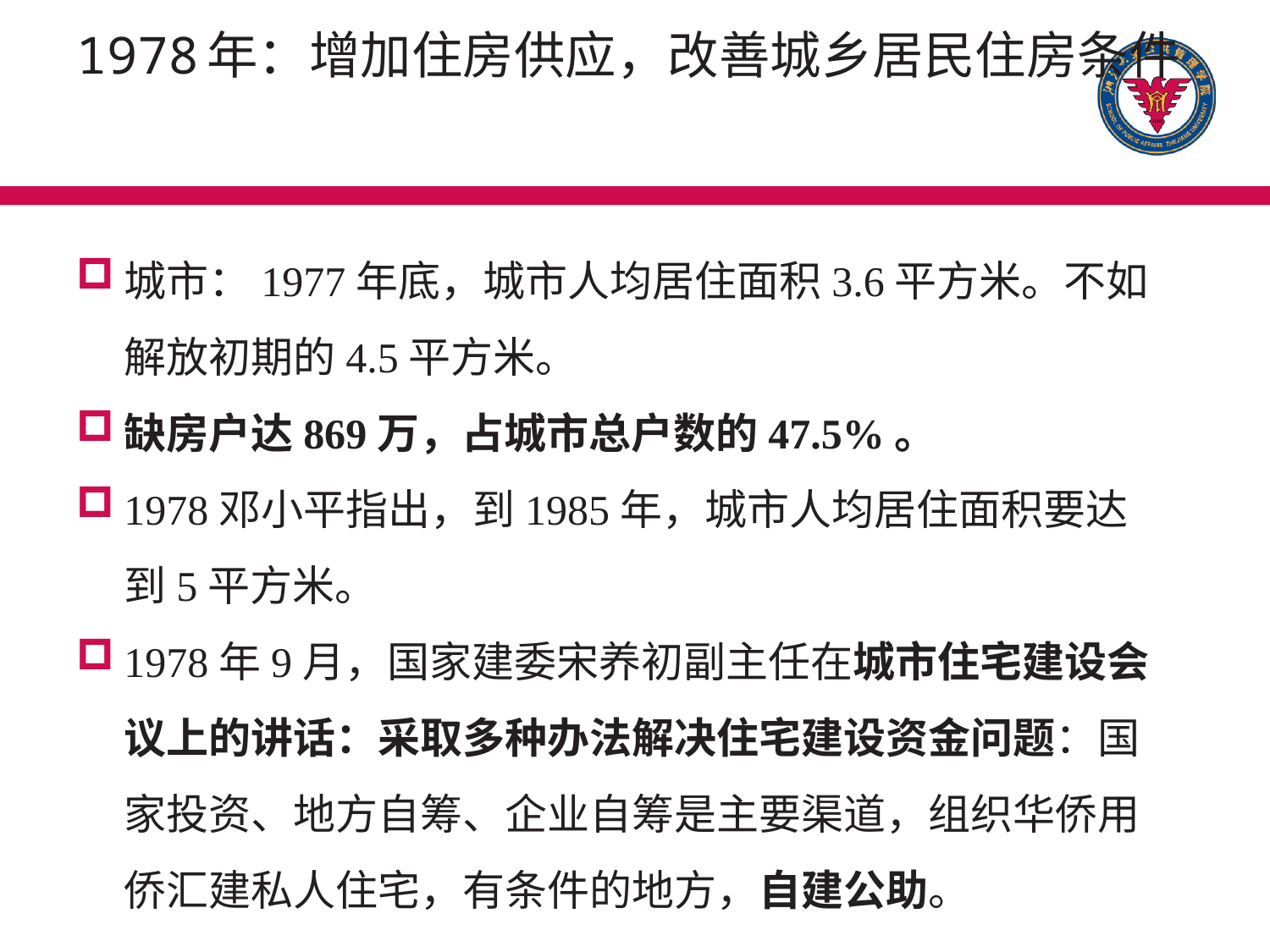

# 1978年：增加住房供应，改善城乡居民住房条件
城市：1977年底，城市人均居住面积3.6平方米。不如解放初期的4.5平方米。
缺房户达869万，占城市总户数的47.5%。
1978邓小平指出，到1985年，城市人均居住面积要达到5平方米。
1978年9月，国家建委宋养初副主任在城市住宅建设会议上的讲话：采取多种办法解决住宅建设资金问题：国家投资、地方自筹、企业自筹是主要渠道，组织华侨用侨汇建私人住宅，有条件的地方，自建公助。